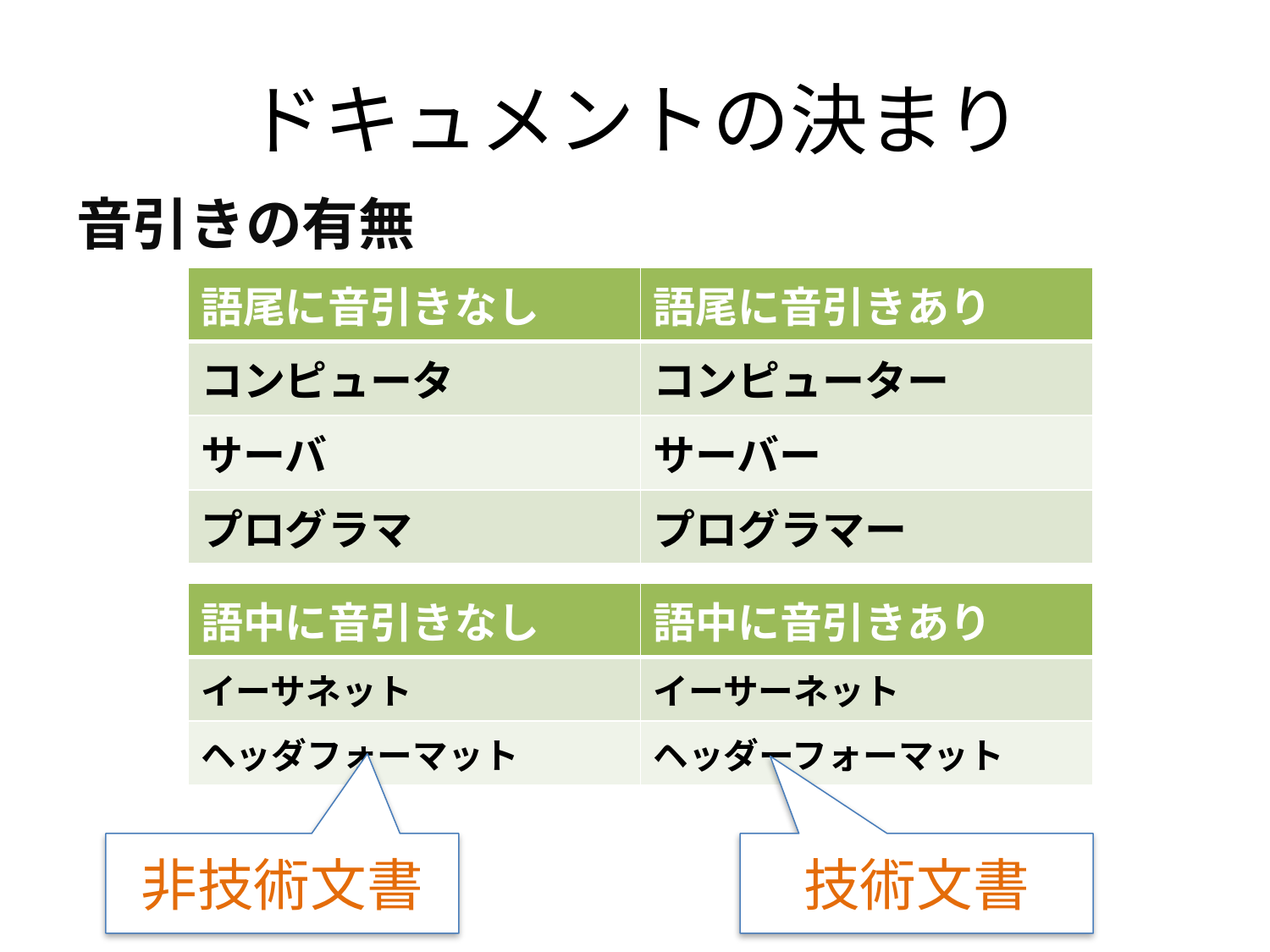

# ドキュメントの決まり
音引きの有無
| 語尾に音引きなし | 語尾に音引きあり |
| --- | --- |
| コンピュータ | コンピューター |
| サーバ | サーバー |
| プログラマ | プログラマー |
| 語中に音引きなし | 語中に音引きあり |
| --- | --- |
| イーサネット | イーサーネット |
| ヘッダフォーマット | ヘッダーフォーマット |
技術文書
非技術文書